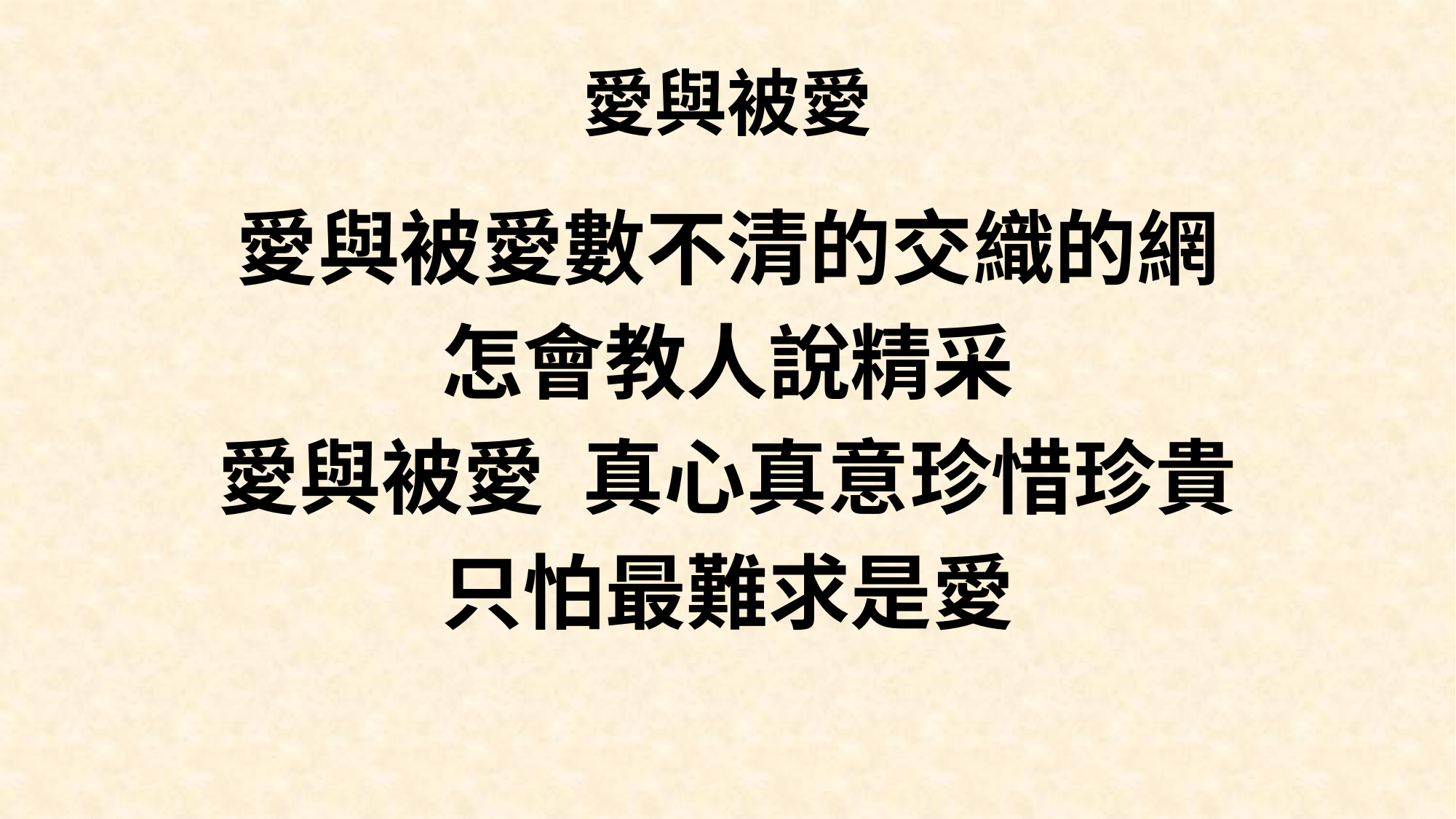

# 愛與被愛
愛與被愛數不清的交織的網
怎會教人說精采
愛與被愛  真心真意珍惜珍貴
只怕最難求是愛